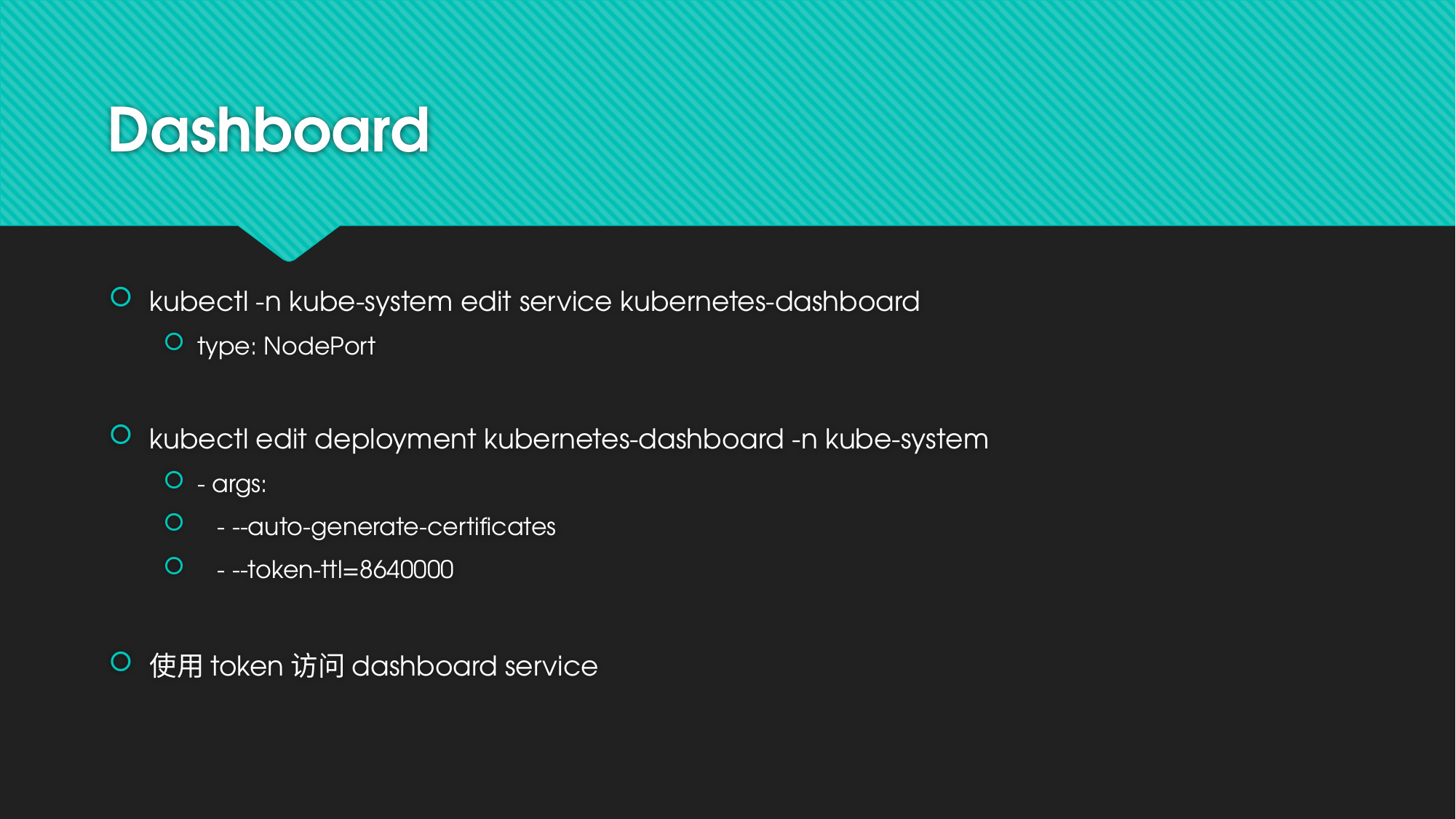

# Dashboard
kubectl -n kube-system edit service kubernetes-dashboard
type: NodePort

kubectl edit deployment kubernetes-dashboard -n kube-system
- args:
   - --auto-generate-certificates
   - --token-ttl=8640000

使用token访问dashboard service